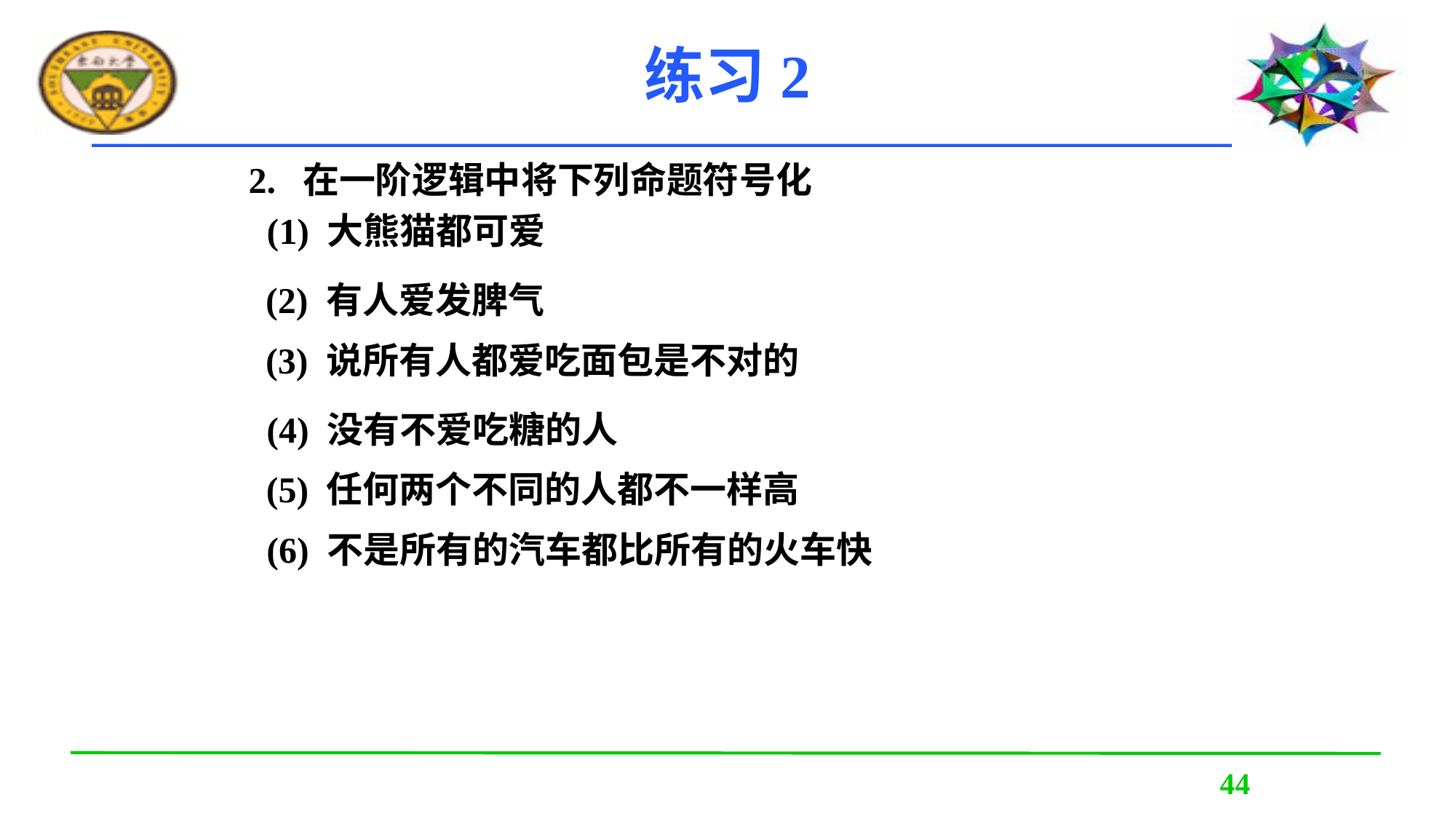

练习2
2.  在一阶逻辑中将下列命题符号化
  (1) 大熊猫都可爱
(2) 有人爱发脾气
(3) 说所有人都爱吃面包是不对的
  (4) 没有不爱吃糖的人
 (5) 任何两个不同的人都不一样高
  (6) 不是所有的汽车都比所有的火车快